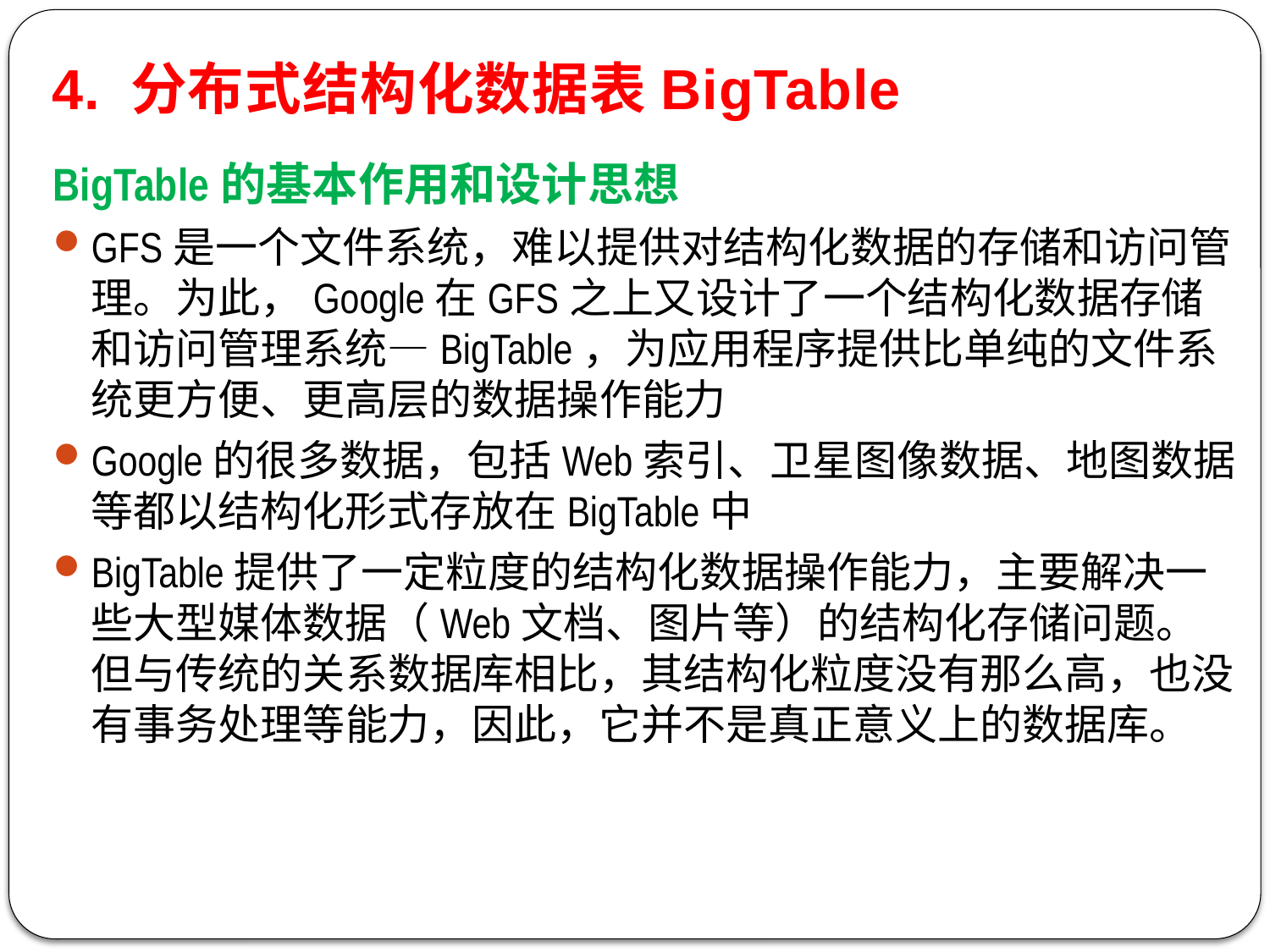

4. 分布式结构化数据表BigTable
BigTable的基本作用和设计思想
GFS是一个文件系统，难以提供对结构化数据的存储和访问管理。为此，Google在GFS之上又设计了一个结构化数据存储和访问管理系统—BigTable，为应用程序提供比单纯的文件系统更方便、更高层的数据操作能力
Google的很多数据，包括Web索引、卫星图像数据、地图数据等都以结构化形式存放在BigTable中
BigTable提供了一定粒度的结构化数据操作能力，主要解决一些大型媒体数据（Web文档、图片等）的结构化存储问题。但与传统的关系数据库相比，其结构化粒度没有那么高，也没有事务处理等能力，因此，它并不是真正意义上的数据库。